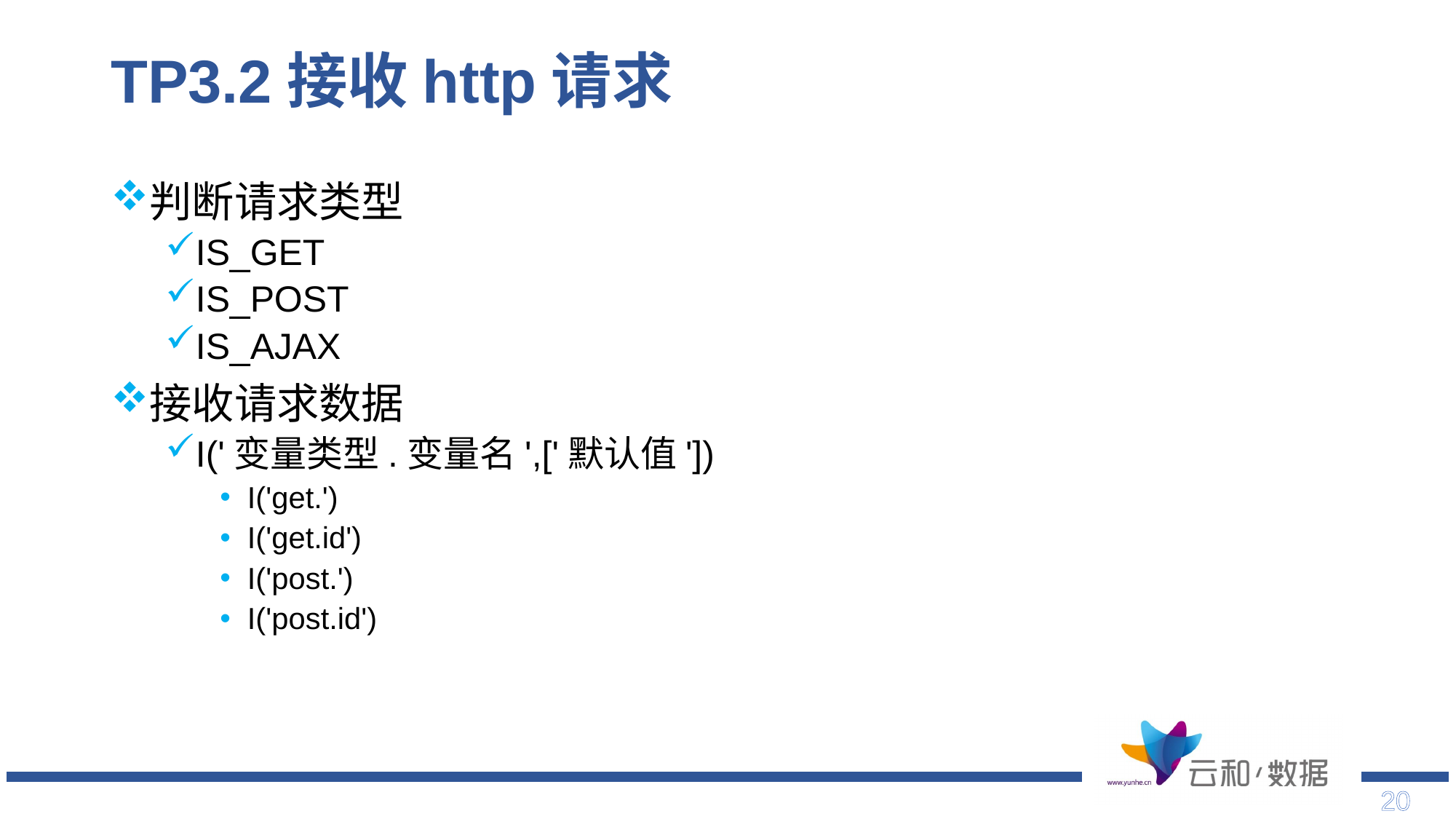

# TP3.2接收http请求
判断请求类型
IS_GET
IS_POST
IS_AJAX
接收请求数据
I('变量类型.变量名',['默认值'])
I('get.')
I('get.id')
I('post.')
I('post.id')